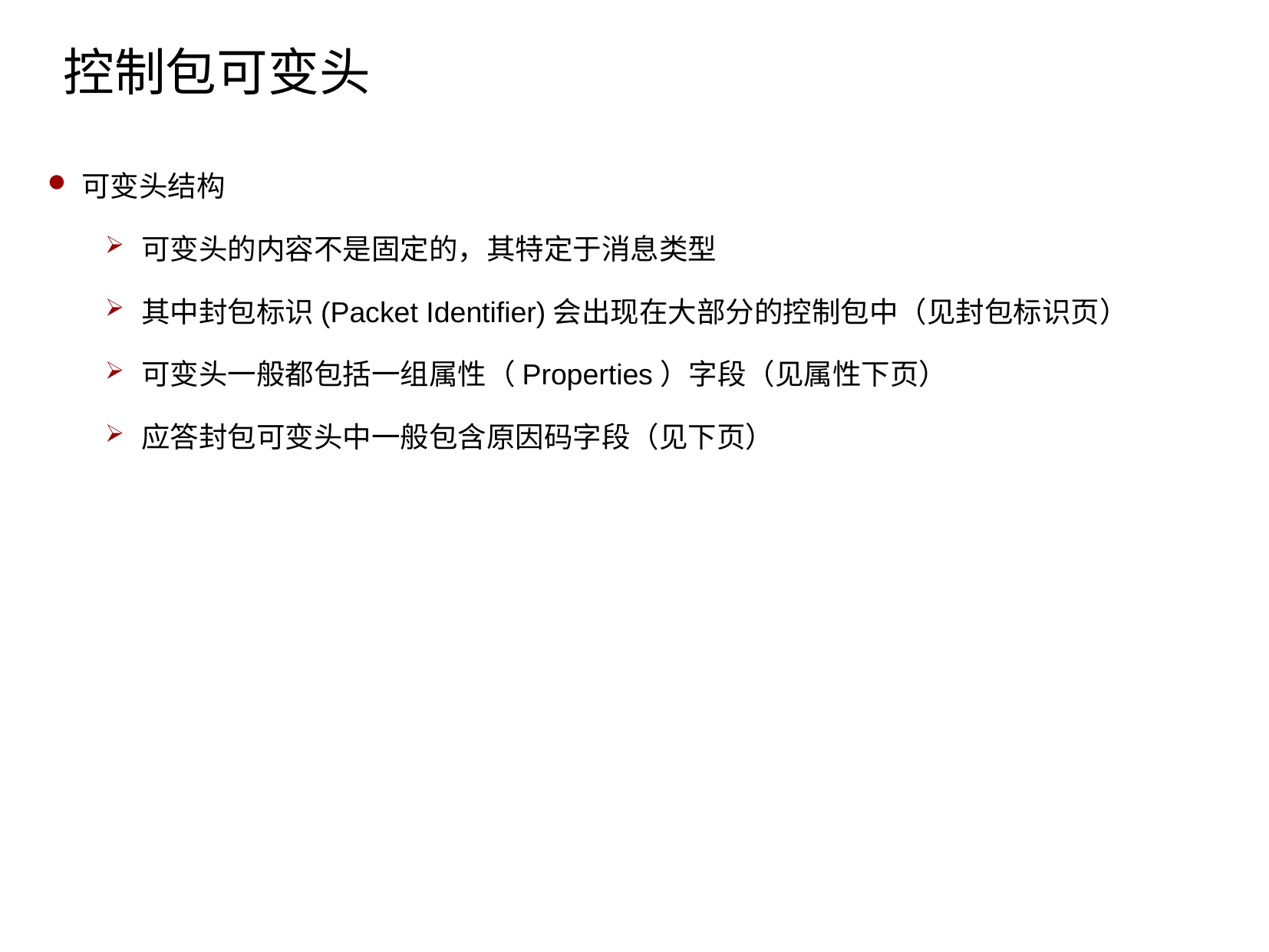

控制包可变头
可变头结构
可变头的内容不是固定的，其特定于消息类型
其中封包标识(Packet Identifier)会出现在大部分的控制包中（见封包标识页）
可变头一般都包括一组属性（Properties）字段（见属性下页）
应答封包可变头中一般包含原因码字段（见下页）